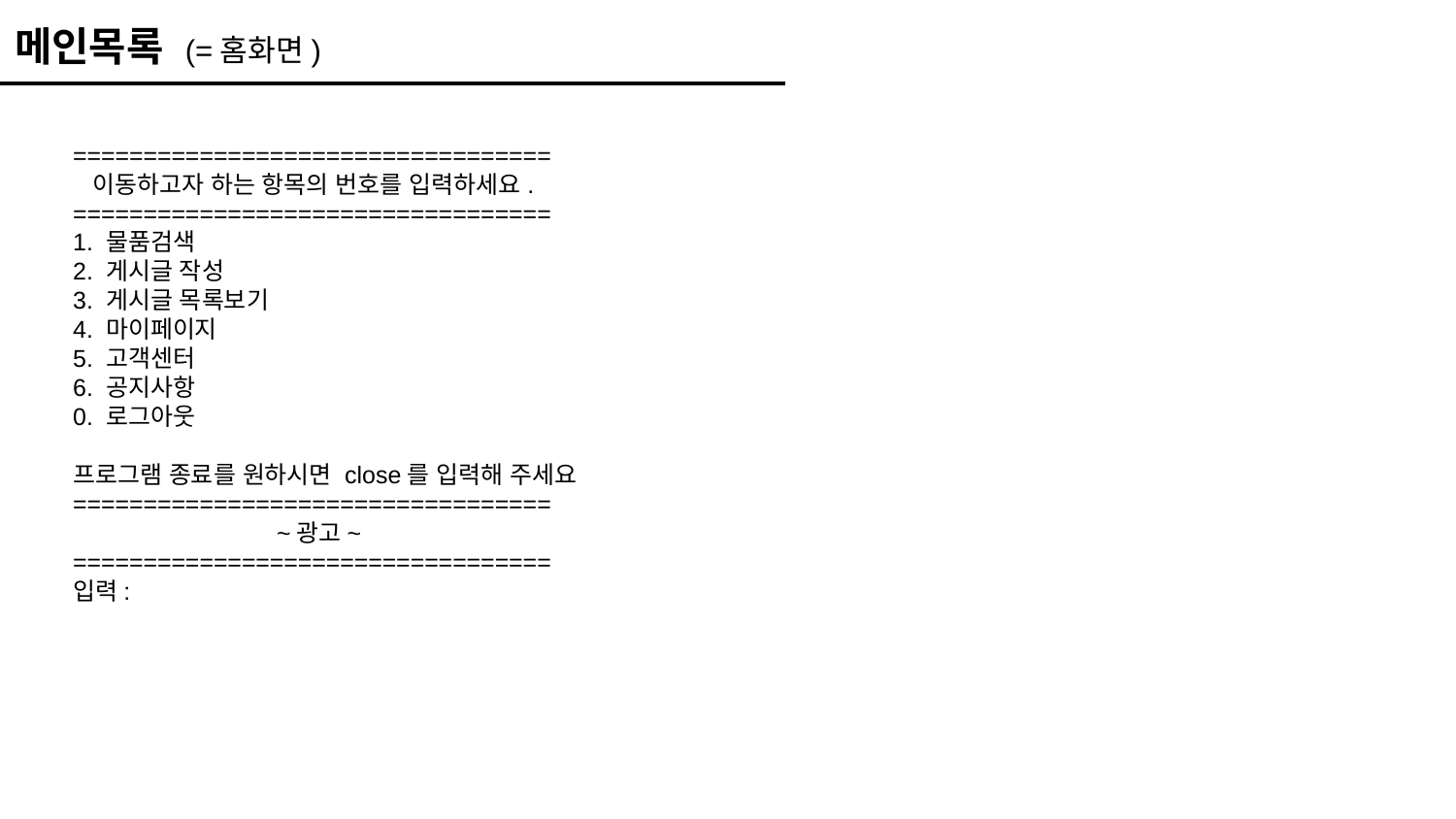

메인목록 (=홈화면)
==================================
  이동하고자 하는 항목의 번호를 입력하세요.
==================================
1. 물품검색
2. 게시글 작성
3. 게시글 목록보기
4. 마이페이지
5. 고객센터
6. 공지사항
0. 로그아웃

프로그램 종료를 원하시면 close를 입력해 주세요
==================================
                              ~광고~
==================================
입력: